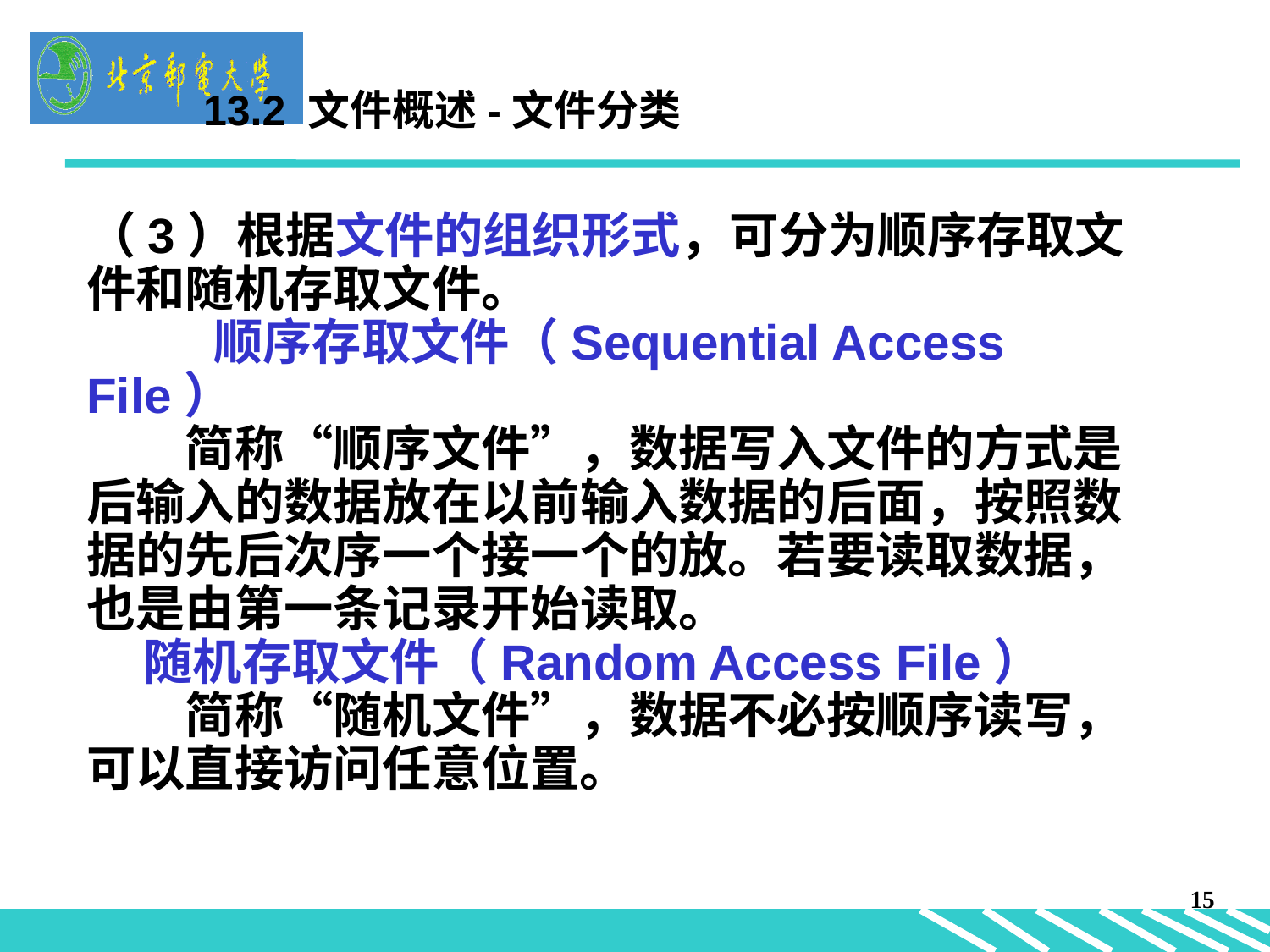

13.2 文件概述-文件分类
（3）根据文件的组织形式，可分为顺序存取文件和随机存取文件。
	顺序存取文件（Sequential Access File）
　　简称“顺序文件”，数据写入文件的方式是后输入的数据放在以前输入数据的后面，按照数据的先后次序一个接一个的放。若要读取数据，也是由第一条记录开始读取。
    随机存取文件（Random Access File）
　　简称“随机文件”，数据不必按顺序读写，可以直接访问任意位置。
15